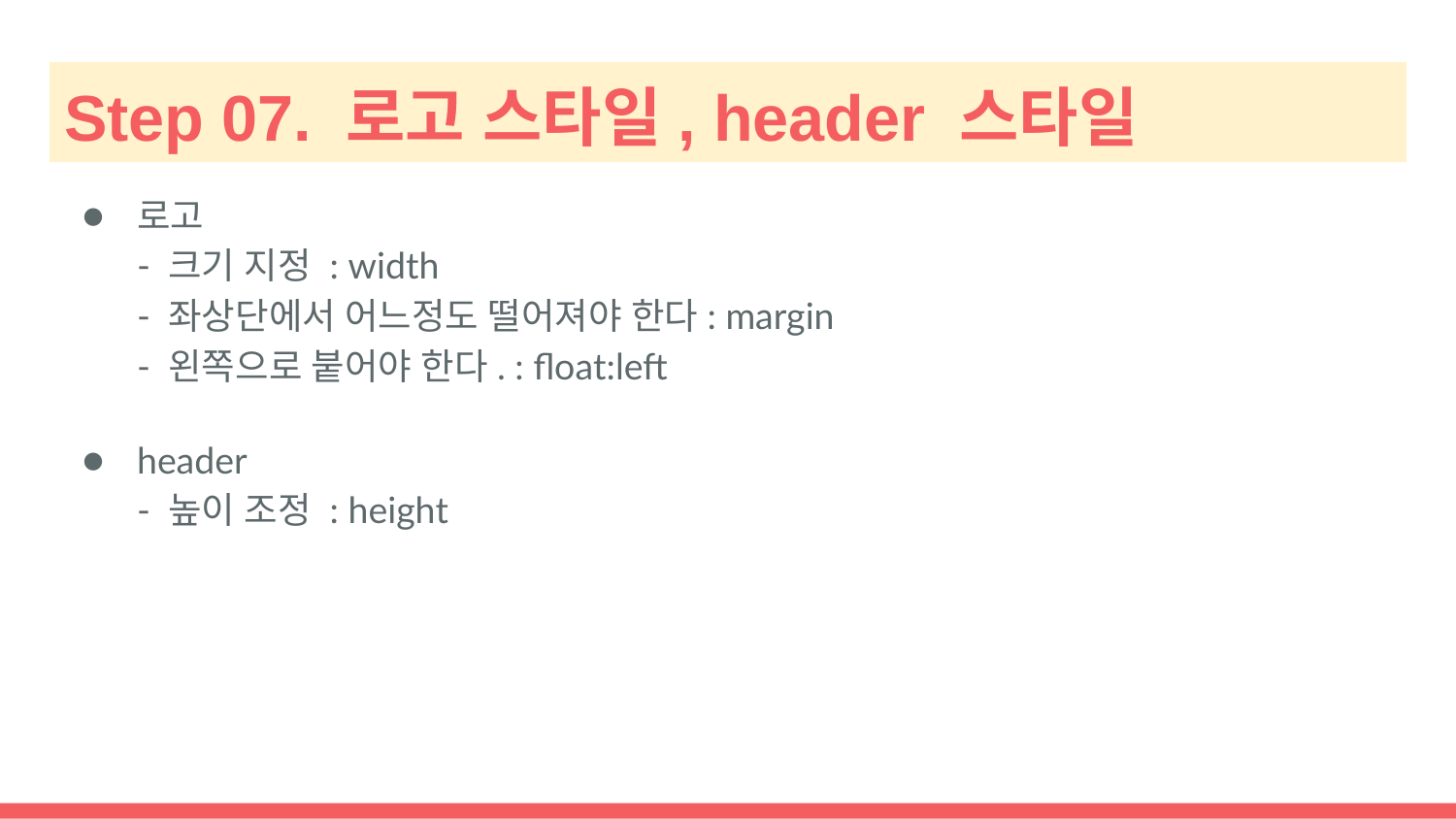

# Step 07. 로고 스타일, header 스타일
로고
- 크기 지정 : width
- 좌상단에서 어느정도 떨어져야 한다: margin
- 왼쪽으로 붙어야 한다. : float:left
header
- 높이 조정 : height